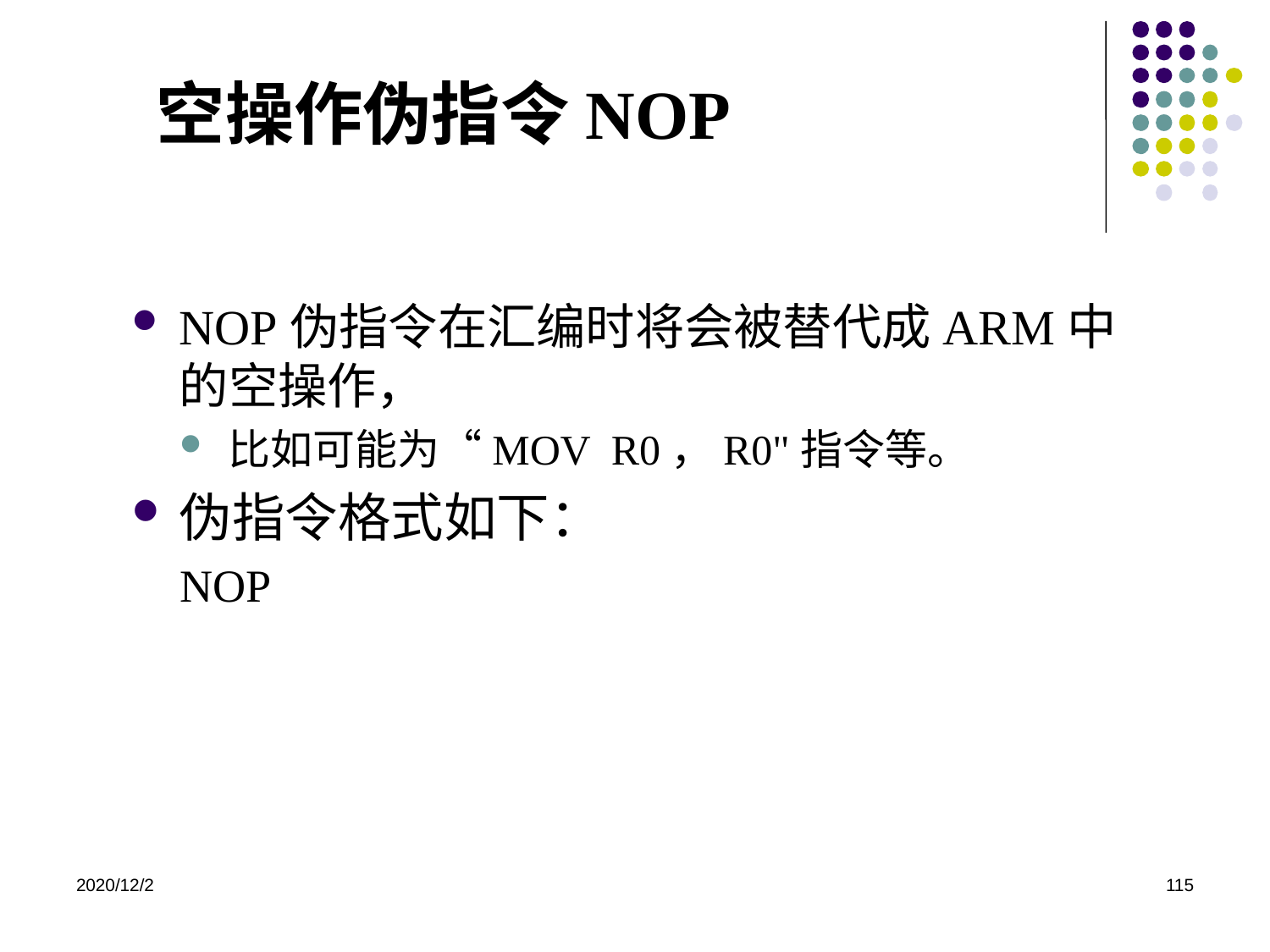

# 空操作伪指令NOP
NOP伪指令在汇编时将会被替代成ARM中的空操作，
比如可能为“MOV  R0，R0"指令等。
伪指令格式如下：
NOP
2020/12/2
115